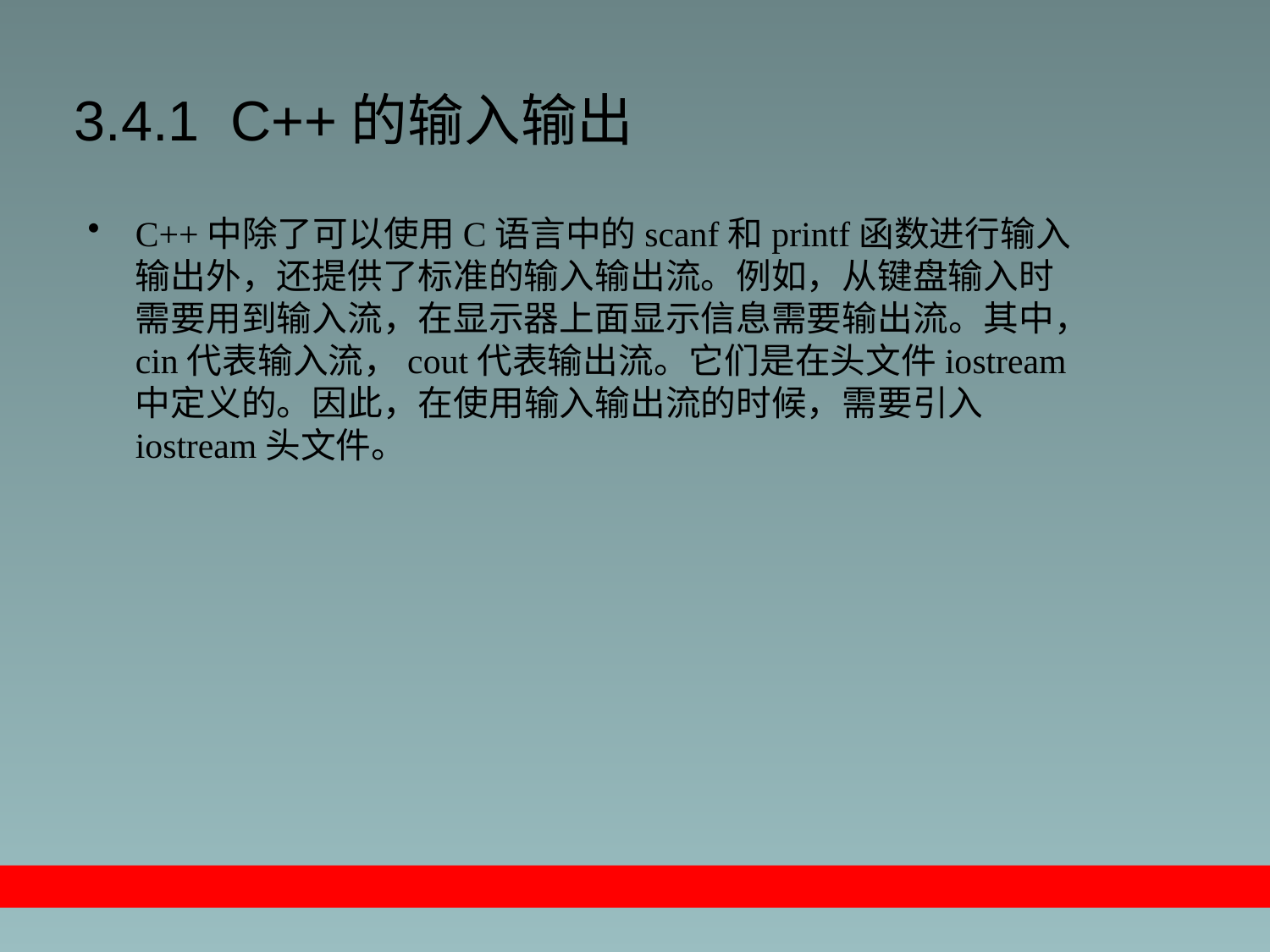

# 3.4.1  C++的输入输出
C++中除了可以使用C语言中的scanf和printf函数进行输入输出外，还提供了标准的输入输出流。例如，从键盘输入时需要用到输入流，在显示器上面显示信息需要输出流。其中，cin代表输入流，cout代表输出流。它们是在头文件iostream中定义的。因此，在使用输入输出流的时候，需要引入iostream头文件。